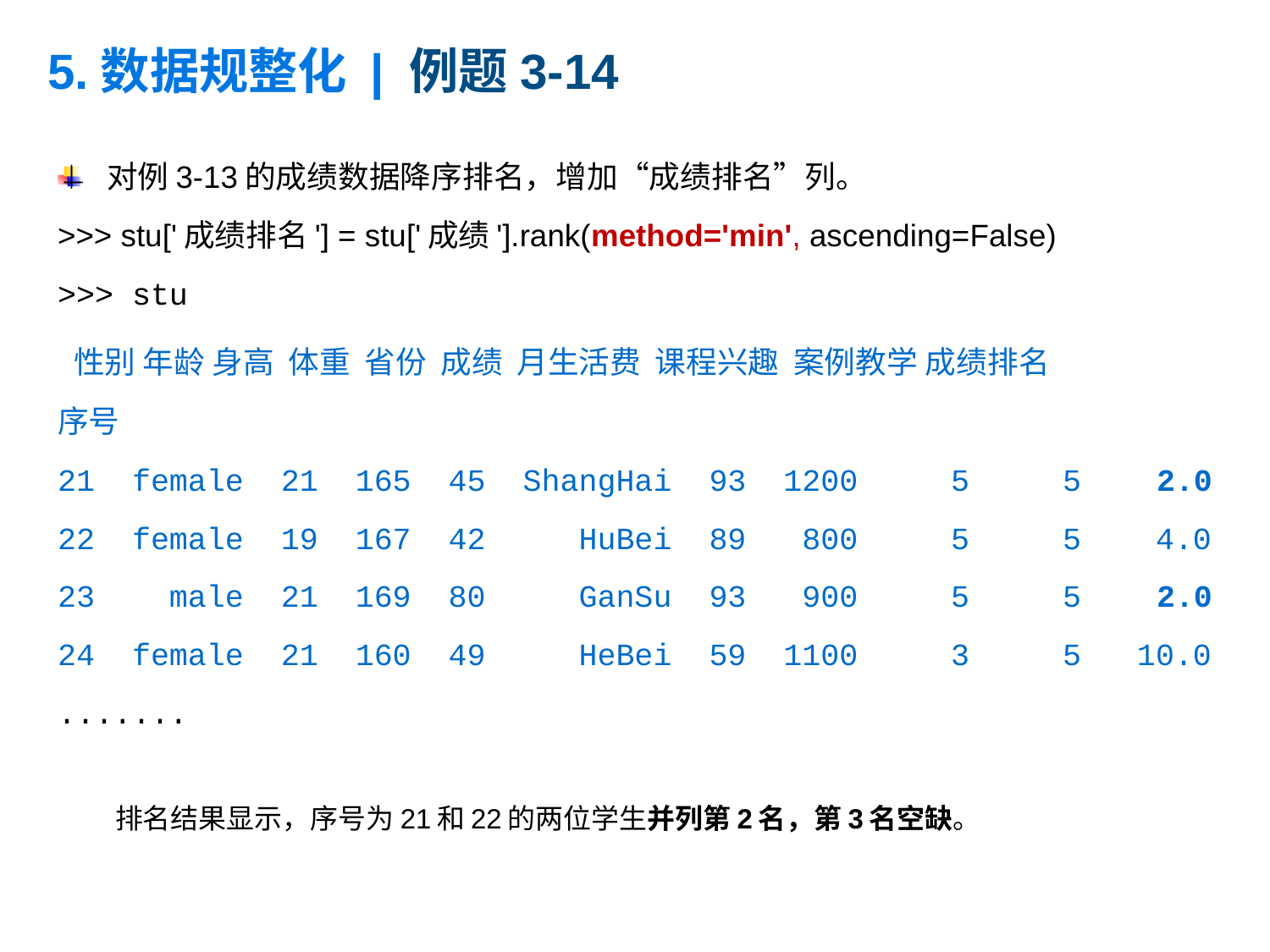

# 5.数据规整化 | 例题3-14
对例3-13的成绩数据降序排名，增加“成绩排名”列。
>>> stu['成绩排名'] = stu['成绩'].rank(method='min', ascending=False)
>>> stu
 性别 年龄 身高  体重  省份  成绩  月生活费  课程兴趣  案例教学 成绩排名
序号
21  female  21  165  45  ShangHai  93  1200     5     5    2.0
22  female  19  167  42     HuBei  89   800     5     5    4.0
23    male  21  169  80     GanSu  93   900     5     5    2.0
24  female  21  160  49     HeBei  59  1100     3     5   10.0
.......

排名结果显示，序号为21和22的两位学生并列第2名，第3名空缺。